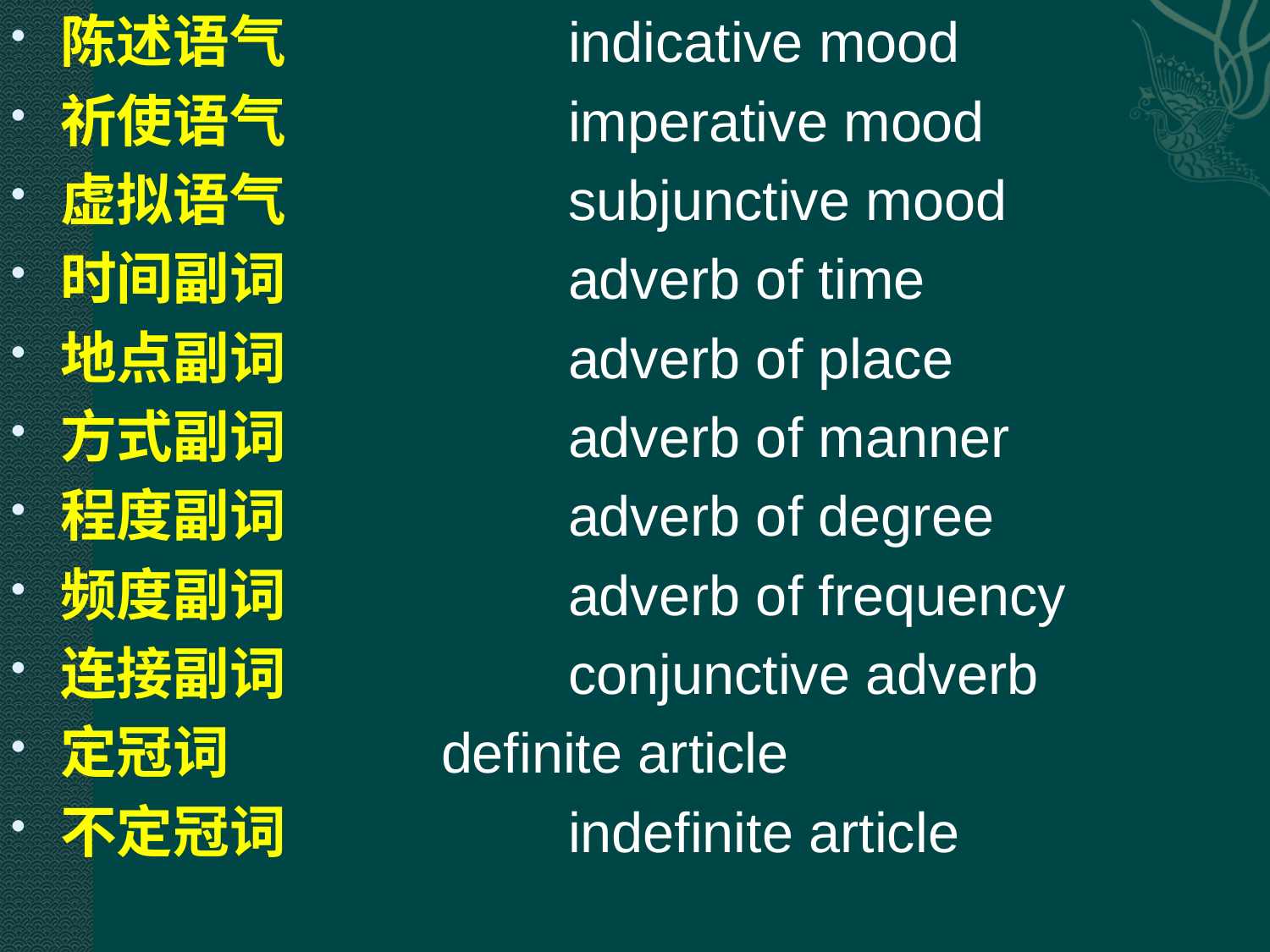

陈述语气   		indicative mood
祈使语气   		imperative mood
虚拟语气   		subjunctive mood
时间副词   		adverb of time
地点副词   		adverb of place
方式副词   		adverb of manner
程度副词   		adverb of degree
频度副词   		adverb of frequency
连接副词   		conjunctive adverb
定冠词   		definite article
不定冠词   		indefinite article